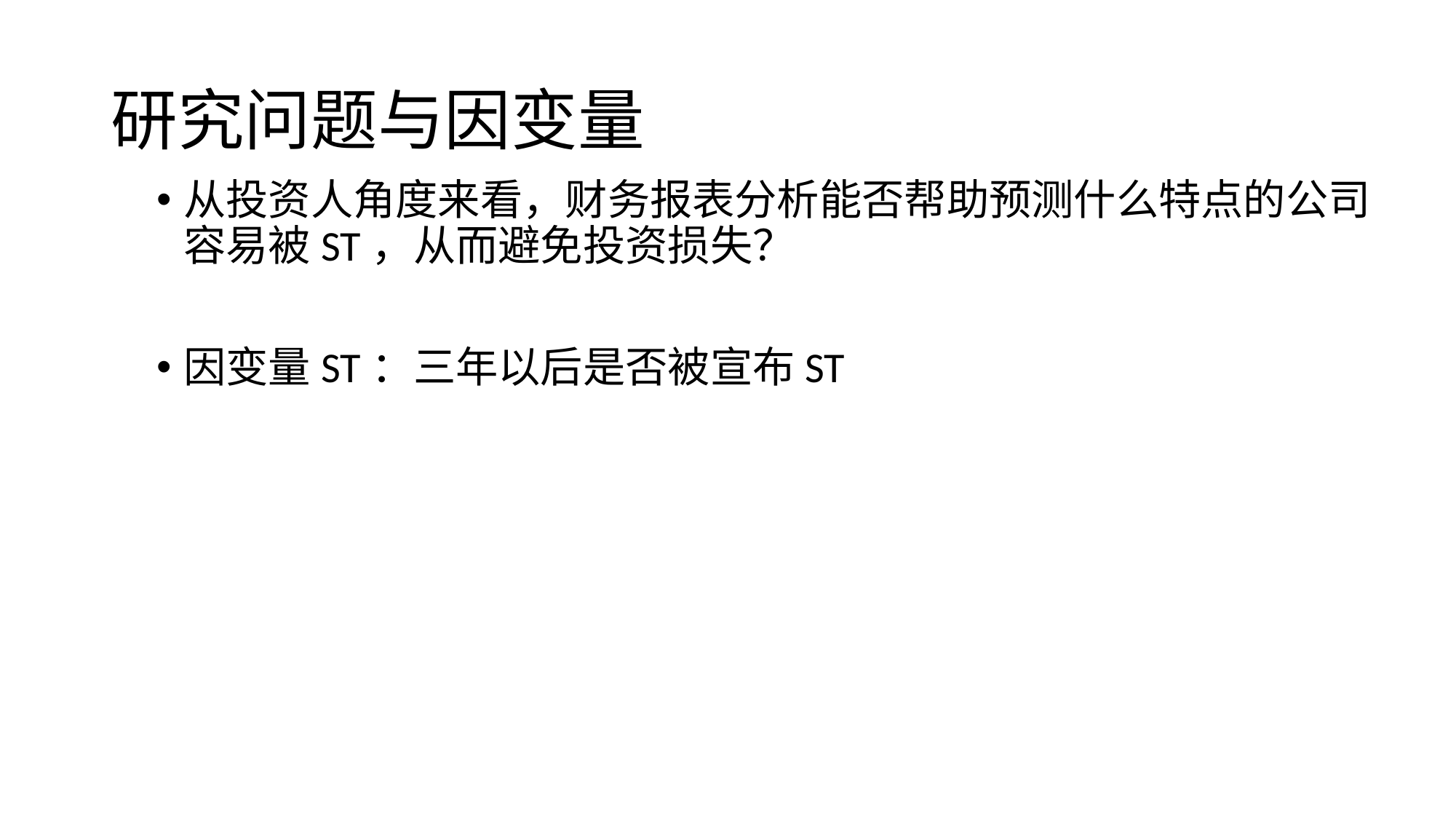

# 研究问题与因变量
从投资人角度来看，财务报表分析能否帮助预测什么特点的公司容易被ST，从而避免投资损失？

因变量ST：三年以后是否被宣布ST